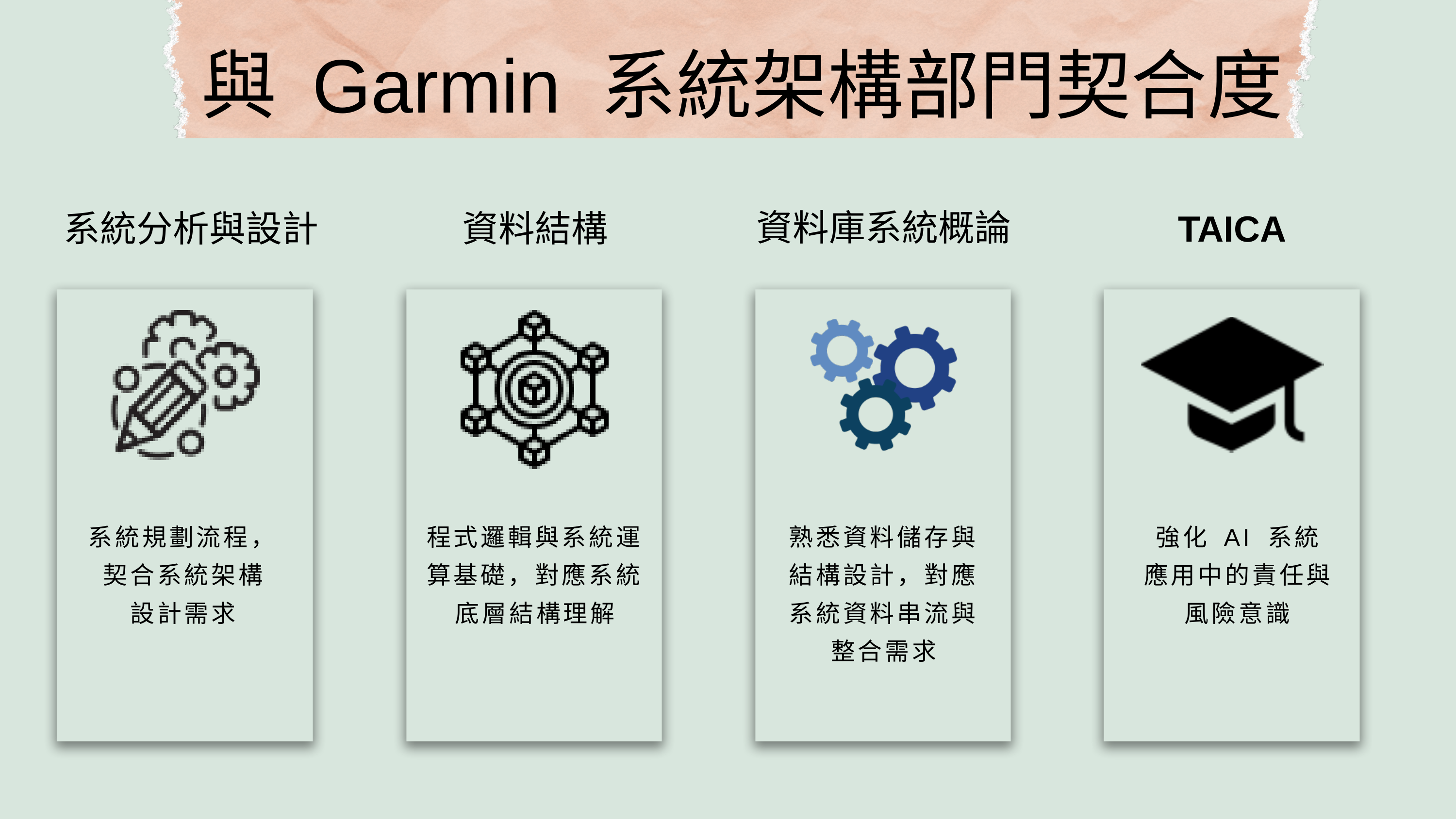

與 Garmin 系統架構部門契合度
資料庫系統概論
系統分析與設計
資料結構
TAICA

程式邏輯與系統運算基礎，對應系統底層結構理解
熟悉資料儲存與結構設計，對應系統資料串流與整合需求
強化 AI 系統
應用中的責任與
風險意識
系統規劃流程，契合系統架構
設計需求